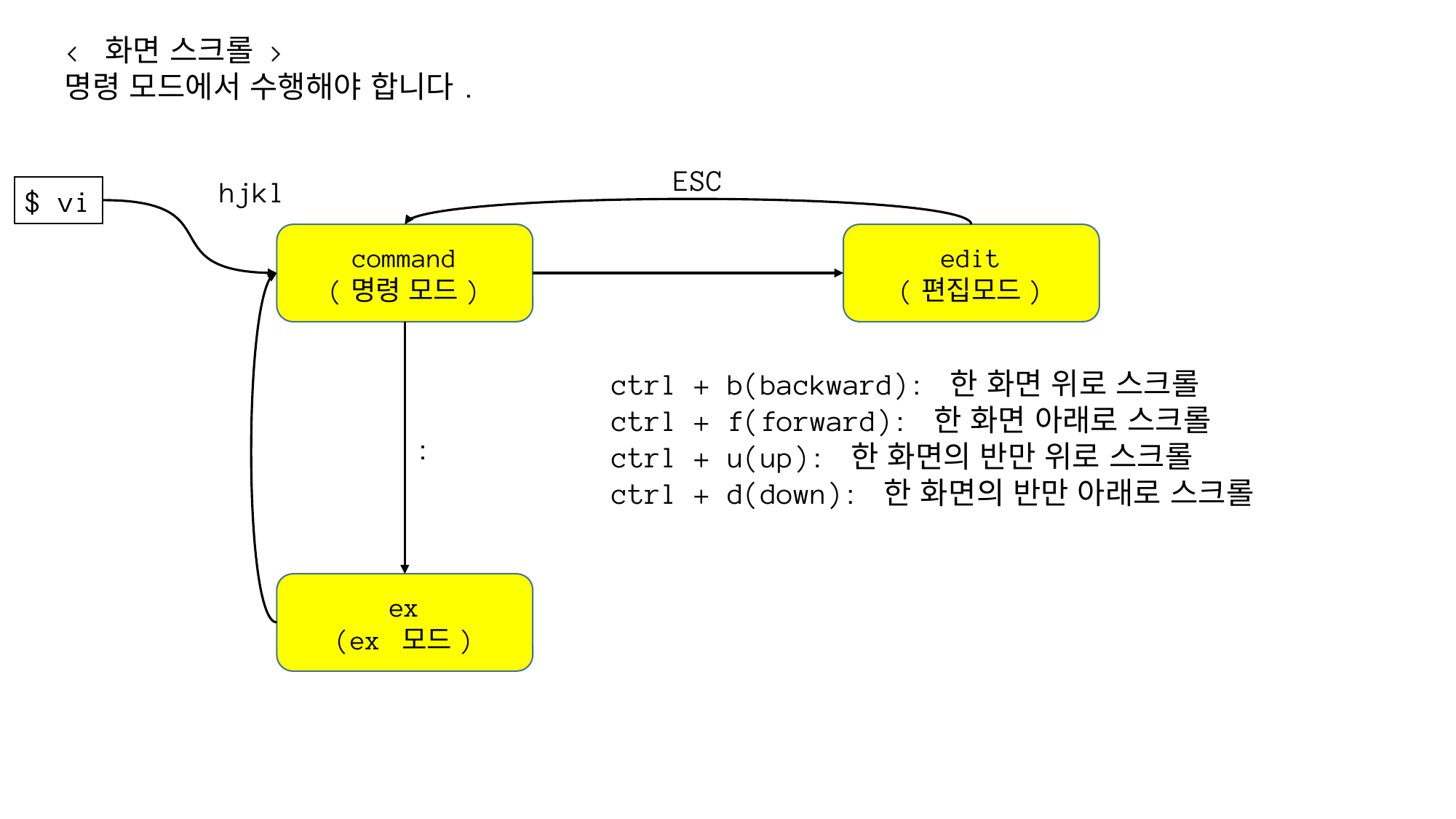

< 화면 스크롤 >
명령 모드에서 수행해야 합니다.

ESC
hjkl
$ vi
edit
(편집모드)
command
(명령 모드)
ctrl + b(backward): 한 화면 위로 스크롤
ctrl + f(forward): 한 화면 아래로 스크롤
ctrl + u(up): 한 화면의 반만 위로 스크롤
ctrl + d(down): 한 화면의 반만 아래로 스크롤
:
ex
(ex 모드)